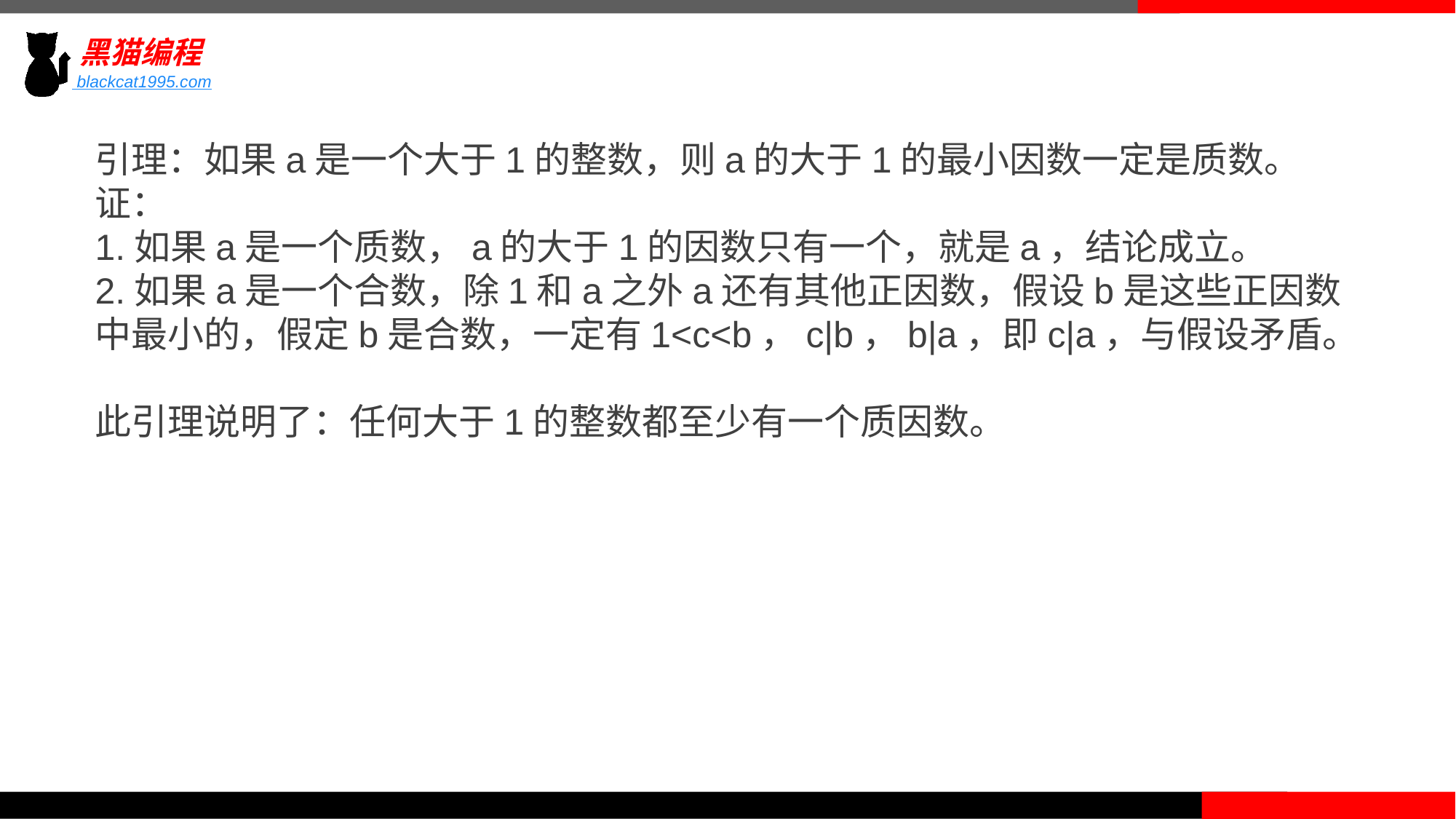

引理：如果a是一个大于1的整数，则a的大于1的最小因数一定是质数。
证：
1.如果a是一个质数，a的大于1的因数只有一个，就是a，结论成立。
2.如果a是一个合数，除1和a之外a还有其他正因数，假设b是这些正因数中最小的，假定b是合数，一定有1<c<b，c|b，b|a，即c|a，与假设矛盾。

此引理说明了：任何大于1的整数都至少有一个质因数。